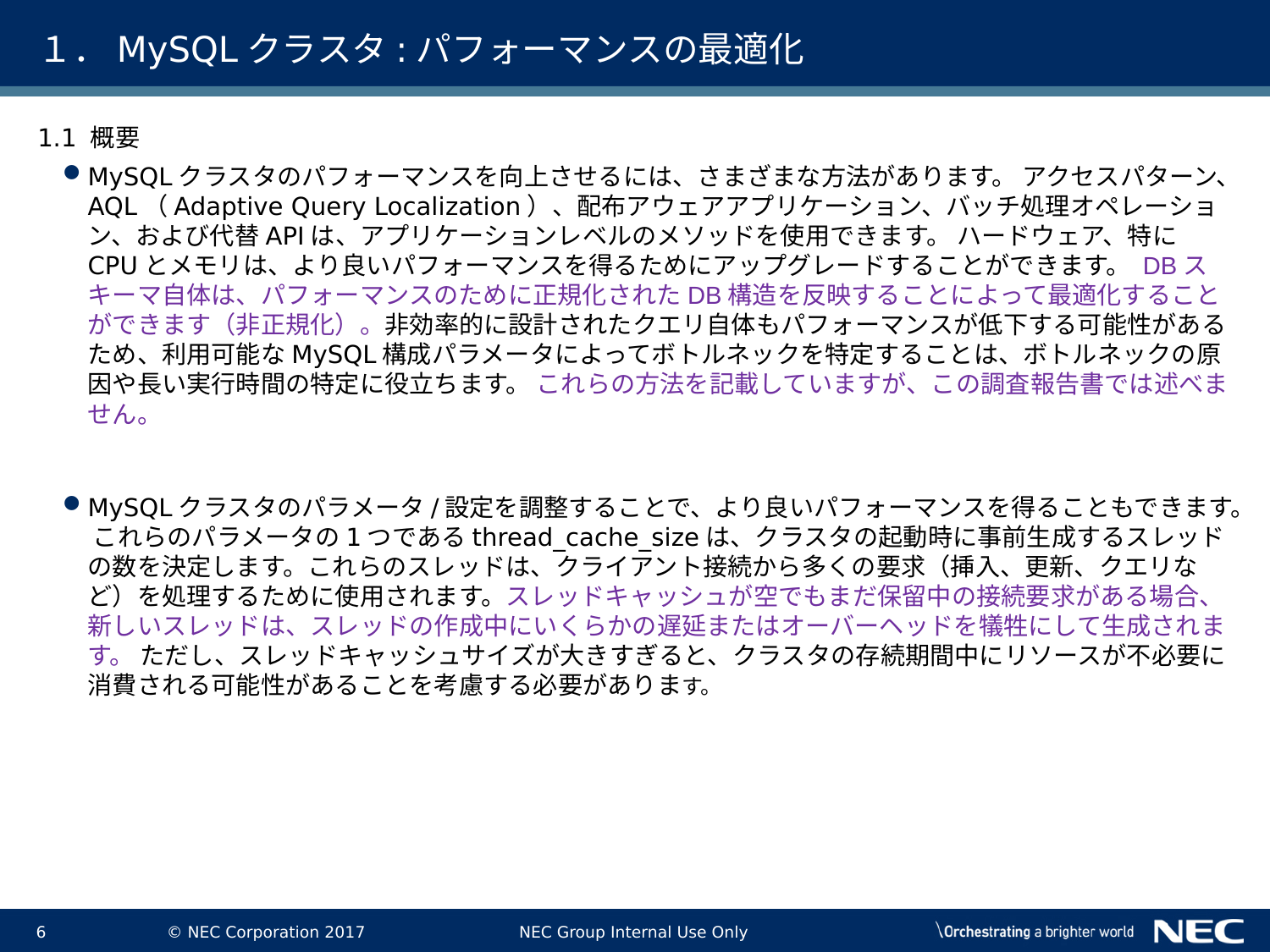

# １．MySQLクラスタ:パフォーマンスの最適化
1.1 概要
MySQLクラスタのパフォーマンスを向上させるには、さまざまな方法があります。 アクセスパターン、AQL（Adaptive Query Localization）、配布アウェアアプリケーション、バッチ処理オペレーション、および代替APIは、アプリケーションレベルのメソッドを使用できます。 ハードウェア、特にCPUとメモリは、より良いパフォーマンスを得るためにアップグレードすることができます。 DBスキーマ自体は、パフォーマンスのために正規化されたDB構造を反映することによって最適化することができます（非正規化）。非効率的に設計されたクエリ自体もパフォーマンスが低下する可能性があるため、利用可能なMySQL構成パラメータによってボトルネックを特定することは、ボトルネックの原因や長い実行時間の特定に役立ちます。 これらの方法を記載していますが、この調査報告書では述べません。

MySQLクラスタのパラメータ/設定を調整することで、より良いパフォーマンスを得ることもできます。 これらのパラメータの1つであるthread_cache_sizeは、クラスタの起動時に事前生成するスレッドの数を決定します。これらのスレッドは、クライアント接続から多くの要求（挿入、更新、クエリなど）を処理するために使用されます。スレッドキャッシュが空でもまだ保留中の接続要求がある場合、新しいスレッドは、スレッドの作成中にいくらかの遅延またはオーバーヘッドを犠牲にして生成されます。 ただし、スレッドキャッシュサイズが大きすぎると、クラスタの存続期間中にリソースが不必要に消費される可能性があることを考慮する必要があります。